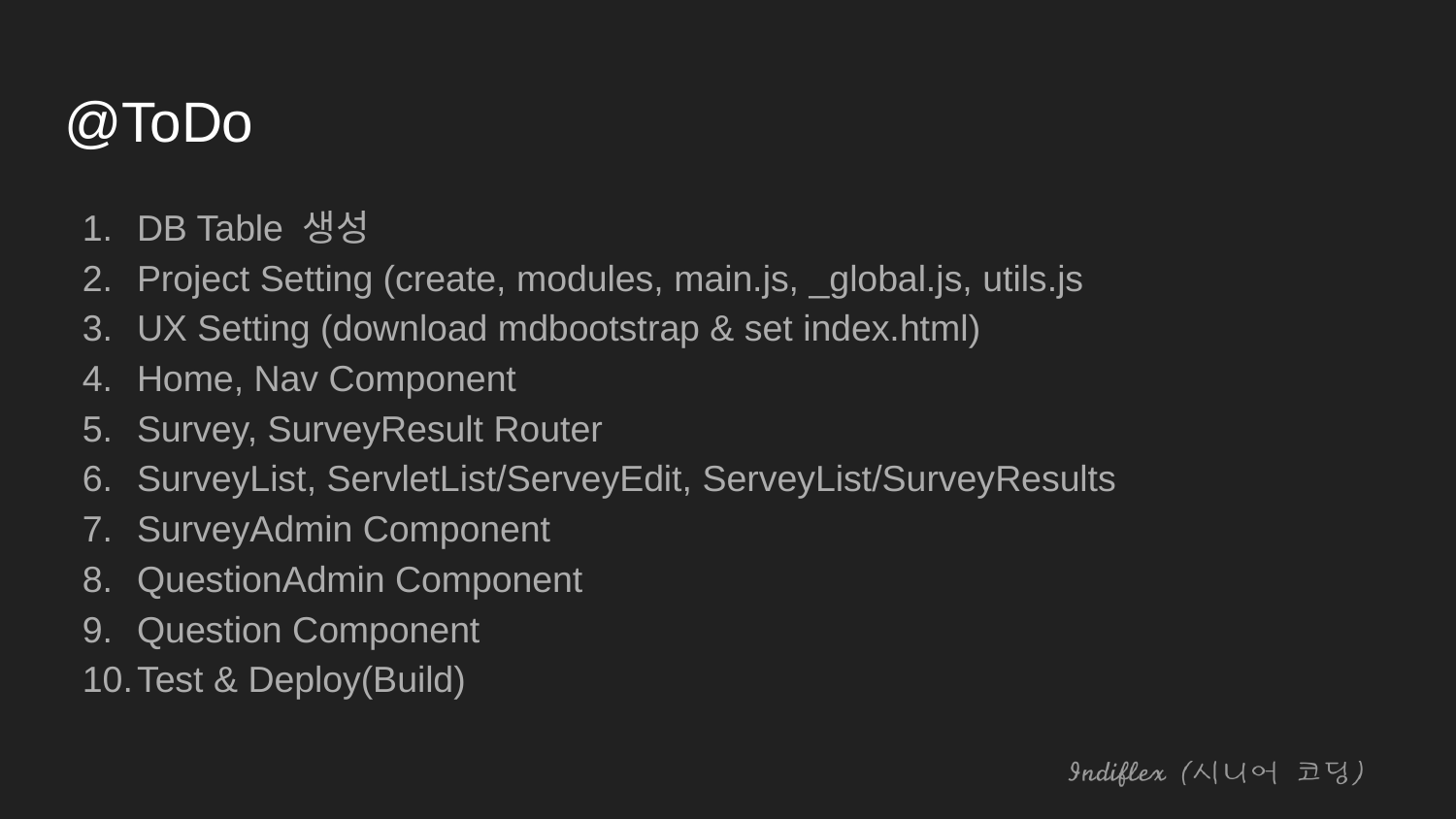

# @ToDo
DB Table 생성
Project Setting (create, modules, main.js, _global.js, utils.js
UX Setting (download mdbootstrap & set index.html)
Home, Nav Component
Survey, SurveyResult Router
SurveyList, ServletList/ServeyEdit, ServeyList/SurveyResults
SurveyAdmin Component
QuestionAdmin Component
Question Component
Test & Deploy(Build)